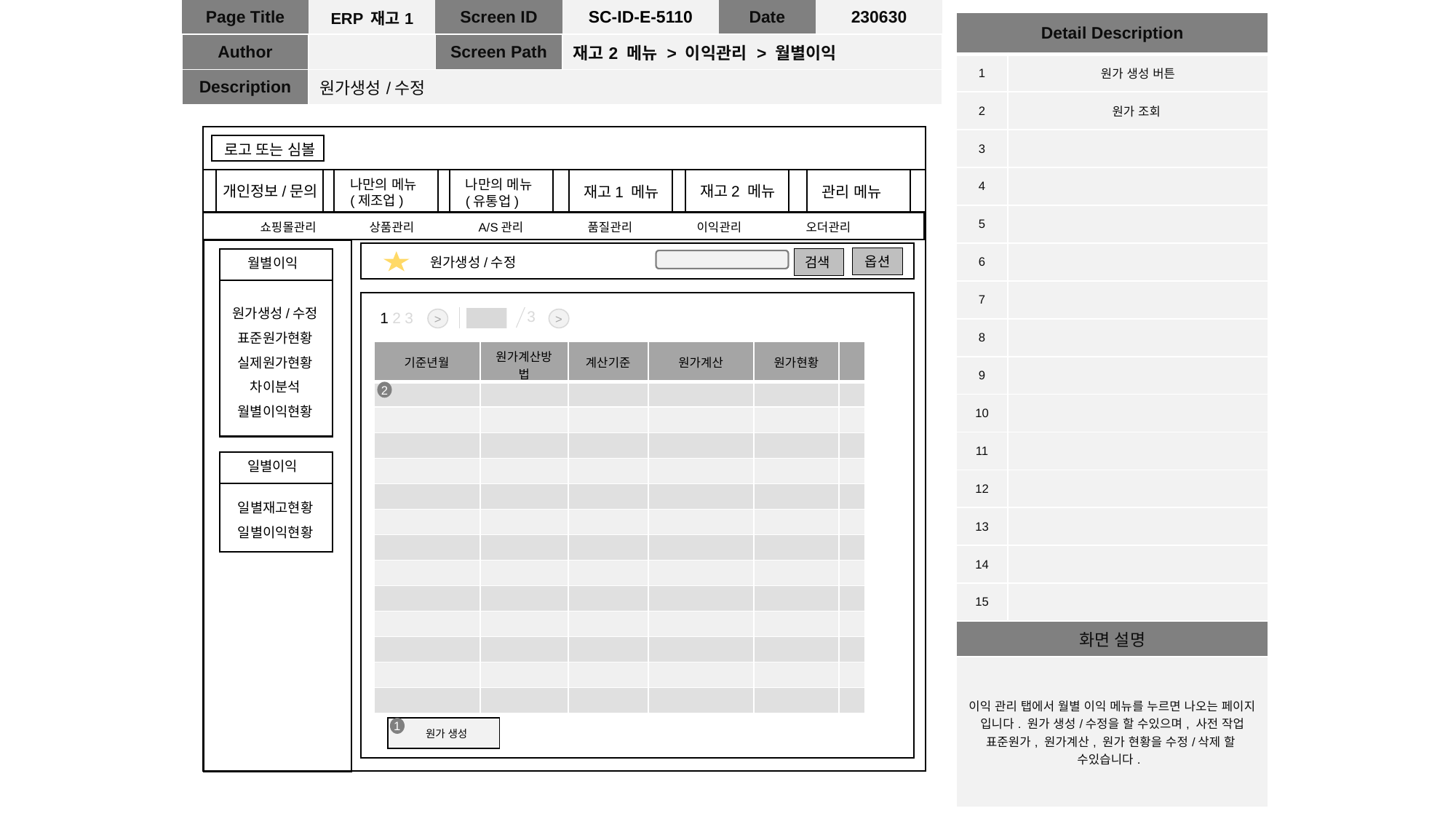

| Page Title | ERP 재고1 | Screen ID | SC-ID-E-5110 | Date | 230630 |
| --- | --- | --- | --- | --- | --- |
| Author |  | Screen Path | 재고2 메뉴 > 이익관리 > 월별이익 |  |  |
| Description | 원가생성/수정 |  |  |  |  |
| Detail Description |  |
| --- | --- |
| 1 | 원가 생성 버튼 |
| 2 | 원가 조회 |
| 3 |  |
| 4 |  |
| 5 |  |
| 6 |  |
| 7 |  |
| 8 |  |
| 9 |  |
| 10 |  |
| 11 |  |
| 12 |  |
| 13 |  |
| 14 |  |
| 15 |  |
| 화면 설명 |  |
| 이익 관리 탭에서 월별 이익 메뉴를 누르면 나오는 페이지 입니다. 원가 생성/수정을 할 수있으며, 사전 작업 표준원가, 원가계산, 원가 현황을 수정/삭제 할 수있습니다. |  |

로고 또는 심볼

나만의 메뉴(제조업)
나만의 메뉴(유통업)
재고2 메뉴
개인정보/문의
재고1 메뉴
관리 메뉴

쇼핑몰관리	상품관리	A/S관리	품질관리 	이익관리	오더관리

옵션
옵션
검색
원가생성/수정

월별이익

3
원가생성/수정
표준원가현황
실제원가현황
차이분석
월별이익현황

3
1 2 3

>
>
| 기준년월 | 원가계산방법 | 계산기준 | 원가계산 | 원가현황 |  |
| --- | --- | --- | --- | --- | --- |
|  |  |  |  |  |  |
|  |  |  |  |  |  |
|  |  |  |  |  |  |
|  |  |  |  |  |  |
|  |  |  |  |  |  |
|  |  |  |  |  |  |
|  |  |  |  |  |  |
|  |  |  |  |  |  |
|  |  |  |  |  |  |
|  |  |  |  |  |  |
|  |  |  |  |  |  |
|  |  |  |  |  |  |
|  |  |  |  |  |  |
2

일별이익
3
일별재고현황
일별이익현황
| 원가 생성 |
| --- |
1